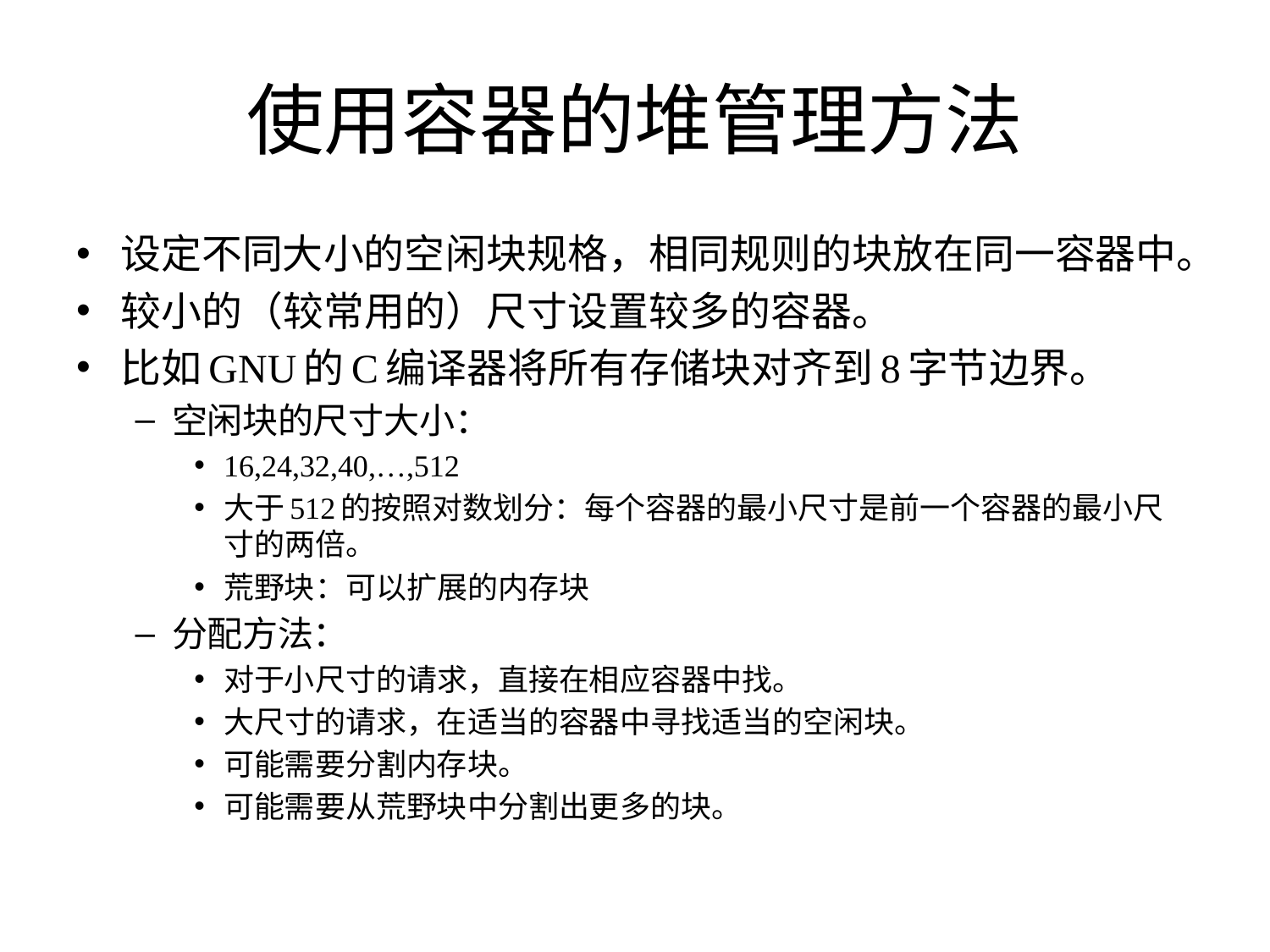

# 使用容器的堆管理方法
设定不同大小的空闲块规格，相同规则的块放在同一容器中。
较小的（较常用的）尺寸设置较多的容器。
比如GNU的C编译器将所有存储块对齐到8字节边界。
空闲块的尺寸大小：
16,24,32,40,…,512
大于512的按照对数划分：每个容器的最小尺寸是前一个容器的最小尺寸的两倍。
荒野块：可以扩展的内存块
分配方法：
对于小尺寸的请求，直接在相应容器中找。
大尺寸的请求，在适当的容器中寻找适当的空闲块。
可能需要分割内存块。
可能需要从荒野块中分割出更多的块。